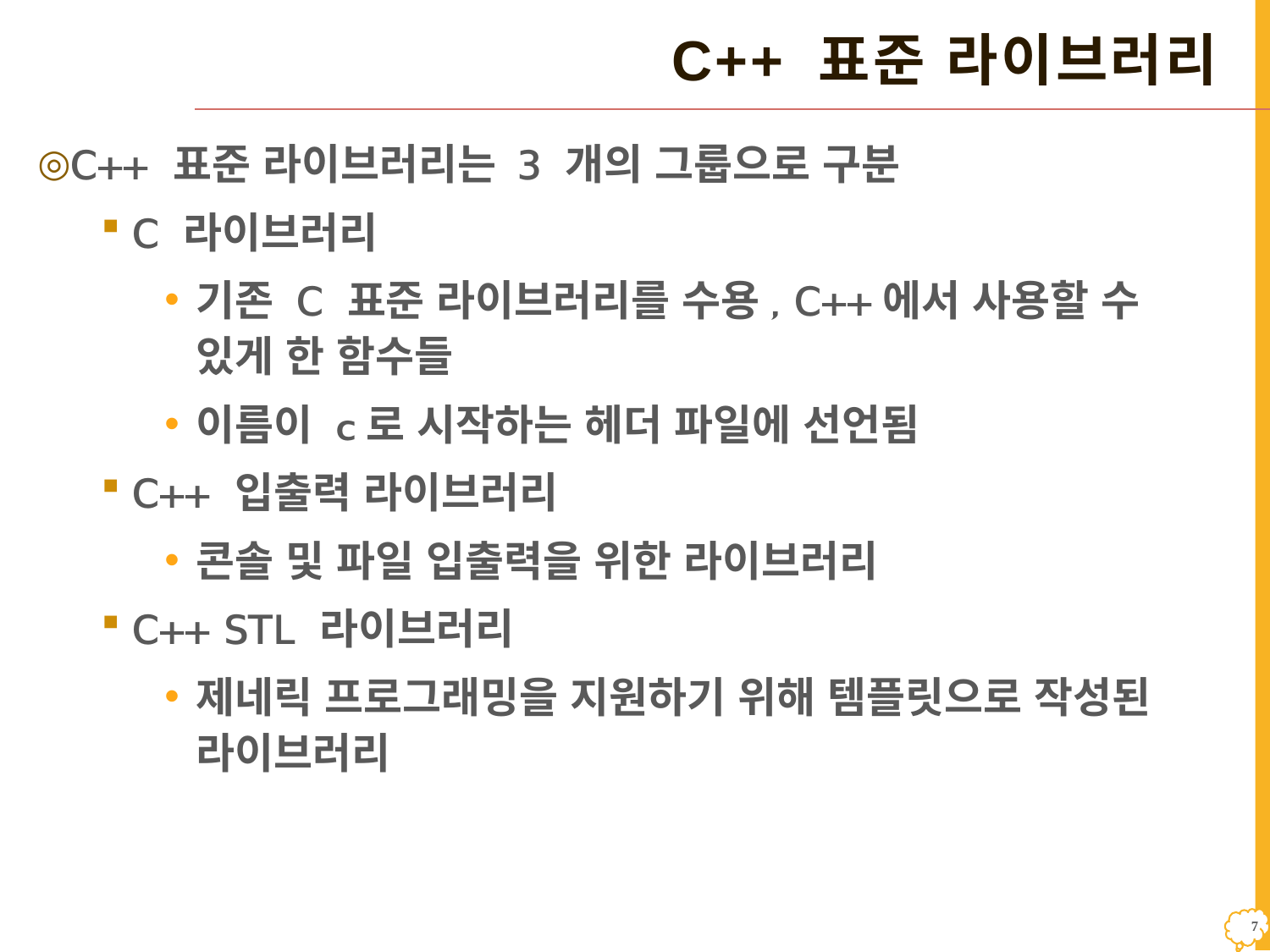

# C++ 표준 라이브러리
C++ 표준 라이브러리는 3 개의 그룹으로 구분
C 라이브러리
기존 C 표준 라이브러리를 수용, C++에서 사용할 수 있게 한 함수들
이름이 c로 시작하는 헤더 파일에 선언됨
C++ 입출력 라이브러리
콘솔 및 파일 입출력을 위한 라이브러리
C++ STL 라이브러리
제네릭 프로그래밍을 지원하기 위해 템플릿으로 작성된 라이브러리
7